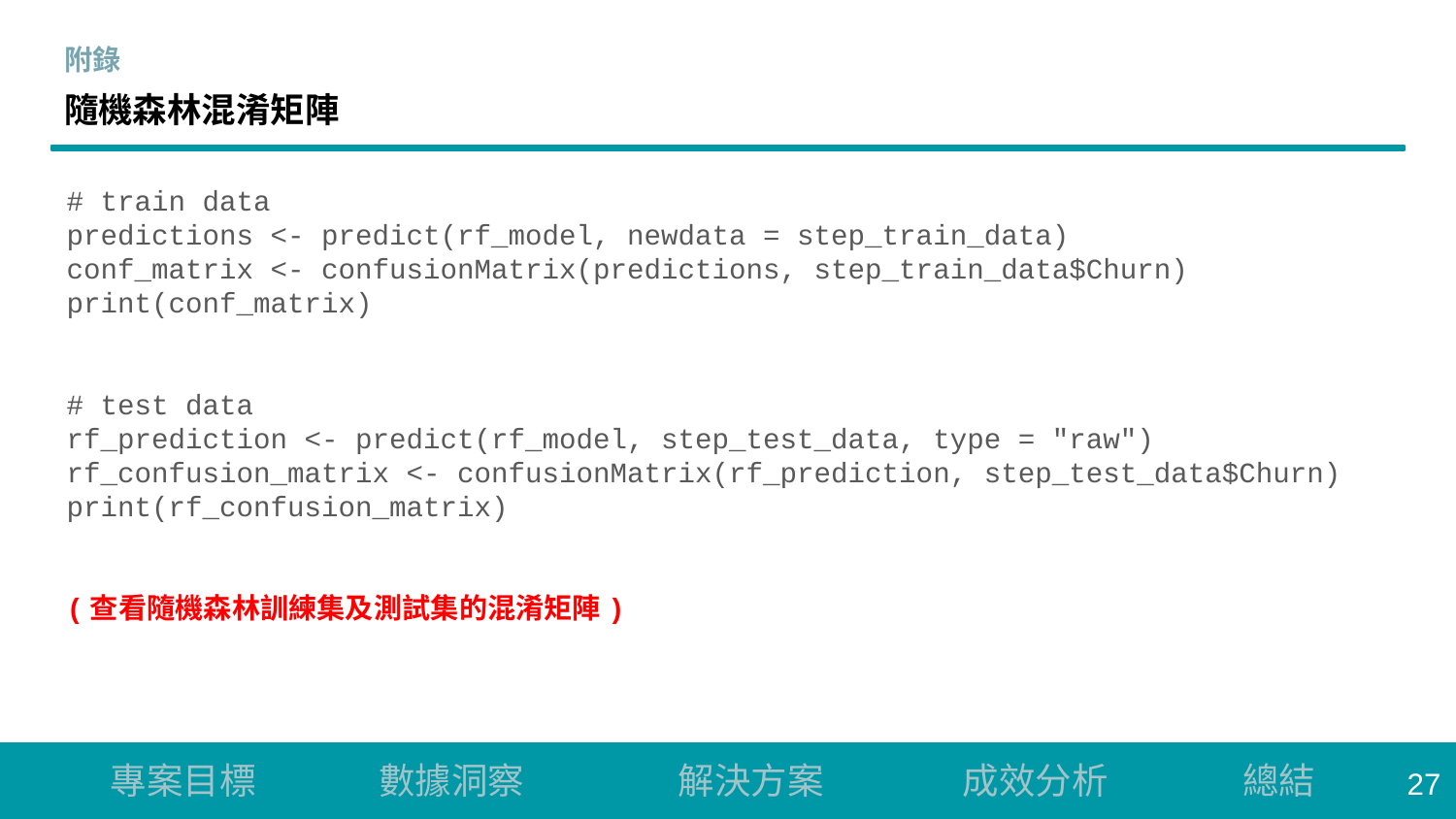

附錄
# 隨機森林混淆矩陣

# train data
predictions <- predict(rf_model, newdata = step_train_data)
conf_matrix <- confusionMatrix(predictions, step_train_data$Churn)
print(conf_matrix)

# test data
rf_prediction <- predict(rf_model, step_test_data, type = "raw")
rf_confusion_matrix <- confusionMatrix(rf_prediction, step_test_data$Churn)
print(rf_confusion_matrix)

(查看隨機森林訓練集及測試集的混淆矩陣)

36
專案目標

解決方案
結論
16
專案目標
總結

數據洞察
解決方案
成效分析
27
數據洞察
成效分析